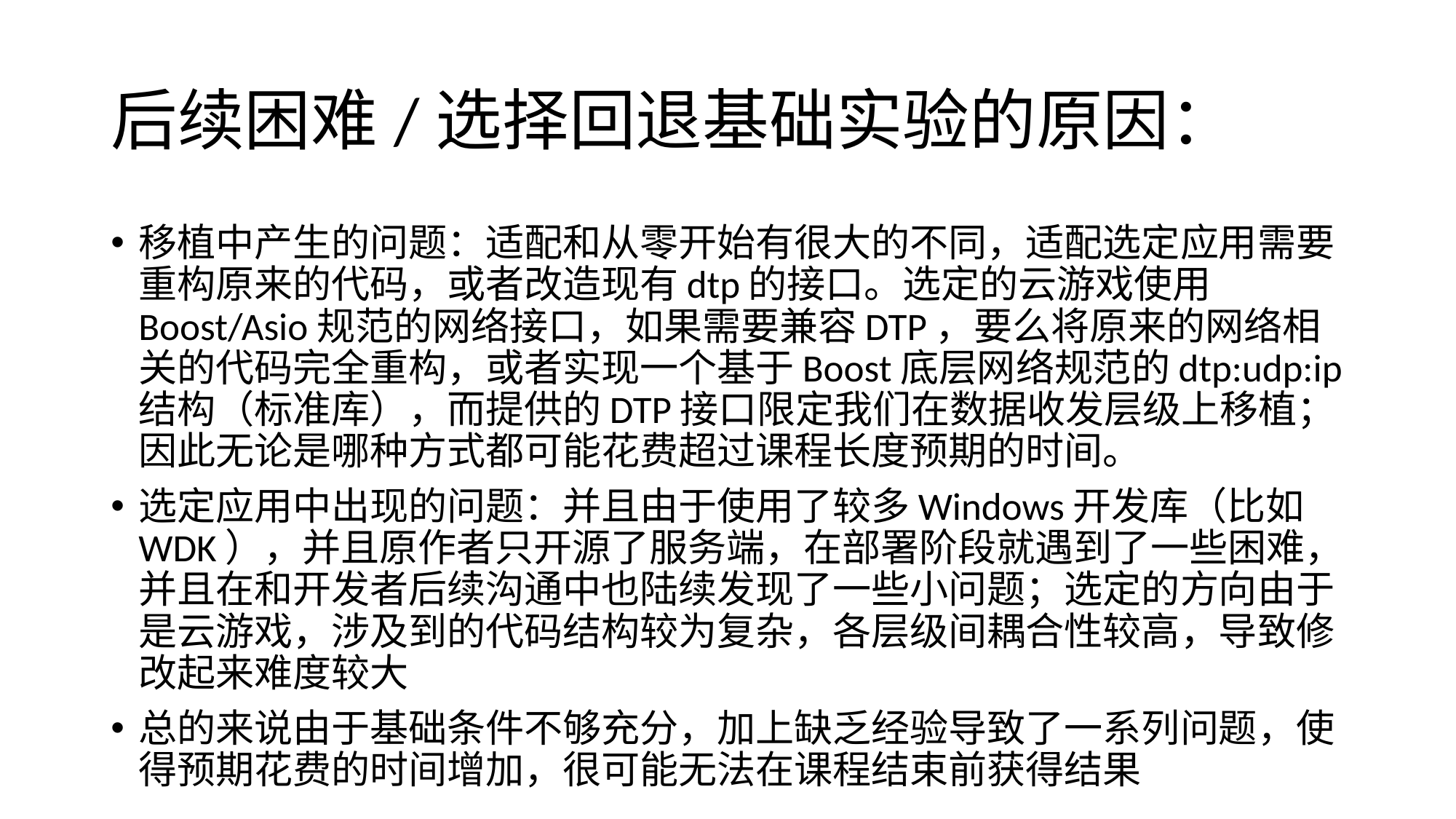

# 后续困难/选择回退基础实验的原因：
移植中产生的问题：适配和从零开始有很大的不同，适配选定应用需要重构原来的代码，或者改造现有dtp的接口。选定的云游戏使用Boost/Asio规范的网络接口，如果需要兼容DTP，要么将原来的网络相关的代码完全重构，或者实现一个基于Boost底层网络规范的dtp:udp:ip结构（标准库），而提供的DTP接口限定我们在数据收发层级上移植；因此无论是哪种方式都可能花费超过课程长度预期的时间。
选定应用中出现的问题：并且由于使用了较多Windows开发库（比如WDK），并且原作者只开源了服务端，在部署阶段就遇到了一些困难，并且在和开发者后续沟通中也陆续发现了一些小问题；选定的方向由于是云游戏，涉及到的代码结构较为复杂，各层级间耦合性较高，导致修改起来难度较大
总的来说由于基础条件不够充分，加上缺乏经验导致了一系列问题，使得预期花费的时间增加，很可能无法在课程结束前获得结果